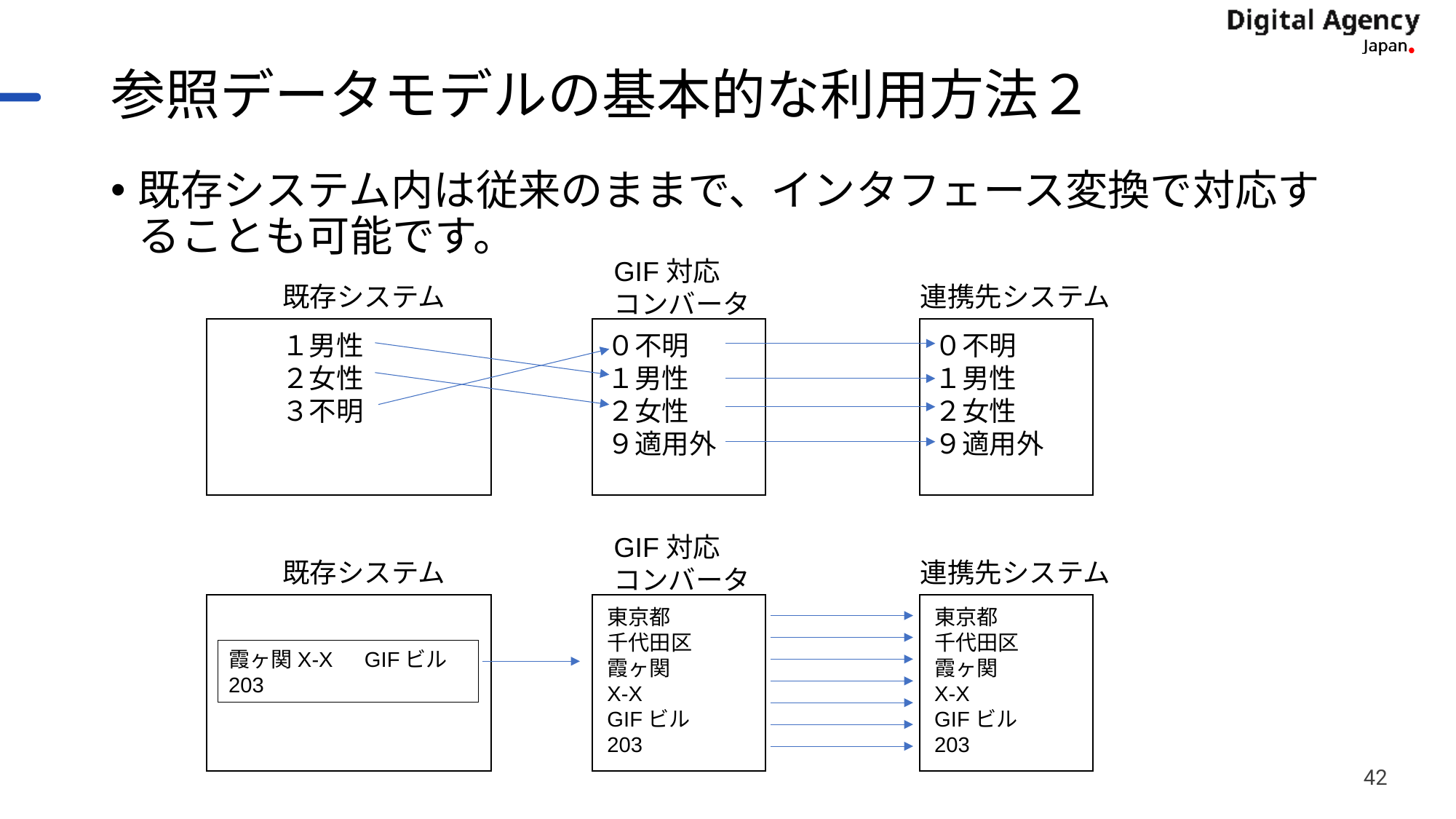

# 参照データモデルの基本的な利用方法２
既存システム内は従来のままで、インタフェース変換で対応することも可能です。
GIF対応
コンバータ
既存システム
連携先システム

１男性
２女性
３不明
０不明
１男性
２女性
９適用外
０不明
１男性
２女性
９適用外
GIF対応
コンバータ
既存システム
連携先システム

東京都
千代田区
霞ヶ関
X-X
GIFビル
203
東京都
千代田区
霞ヶ関
X-X
GIFビル
203
霞ヶ関X-X　GIFビル203
42